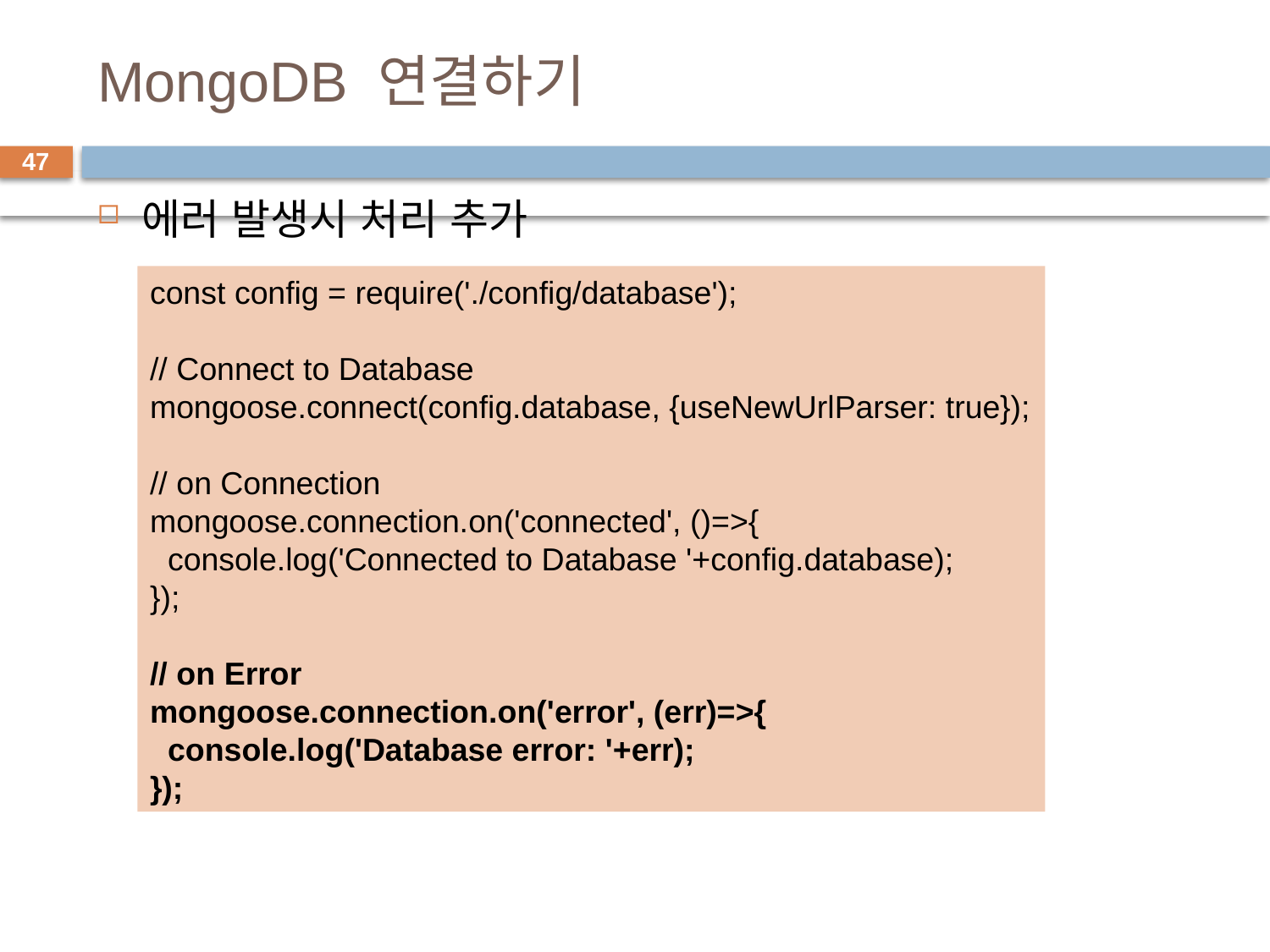

# MongoDB 연결하기
47
에러 발생시 처리 추가
const config = require('./config/database');

// Connect to Database
mongoose.connect(config.database, {useNewUrlParser: true});

// on Connection
mongoose.connection.on('connected', ()=>{
  console.log('Connected to Database '+config.database);
});

// on Error
mongoose.connection.on('error', (err)=>{
  console.log('Database error: '+err);
});